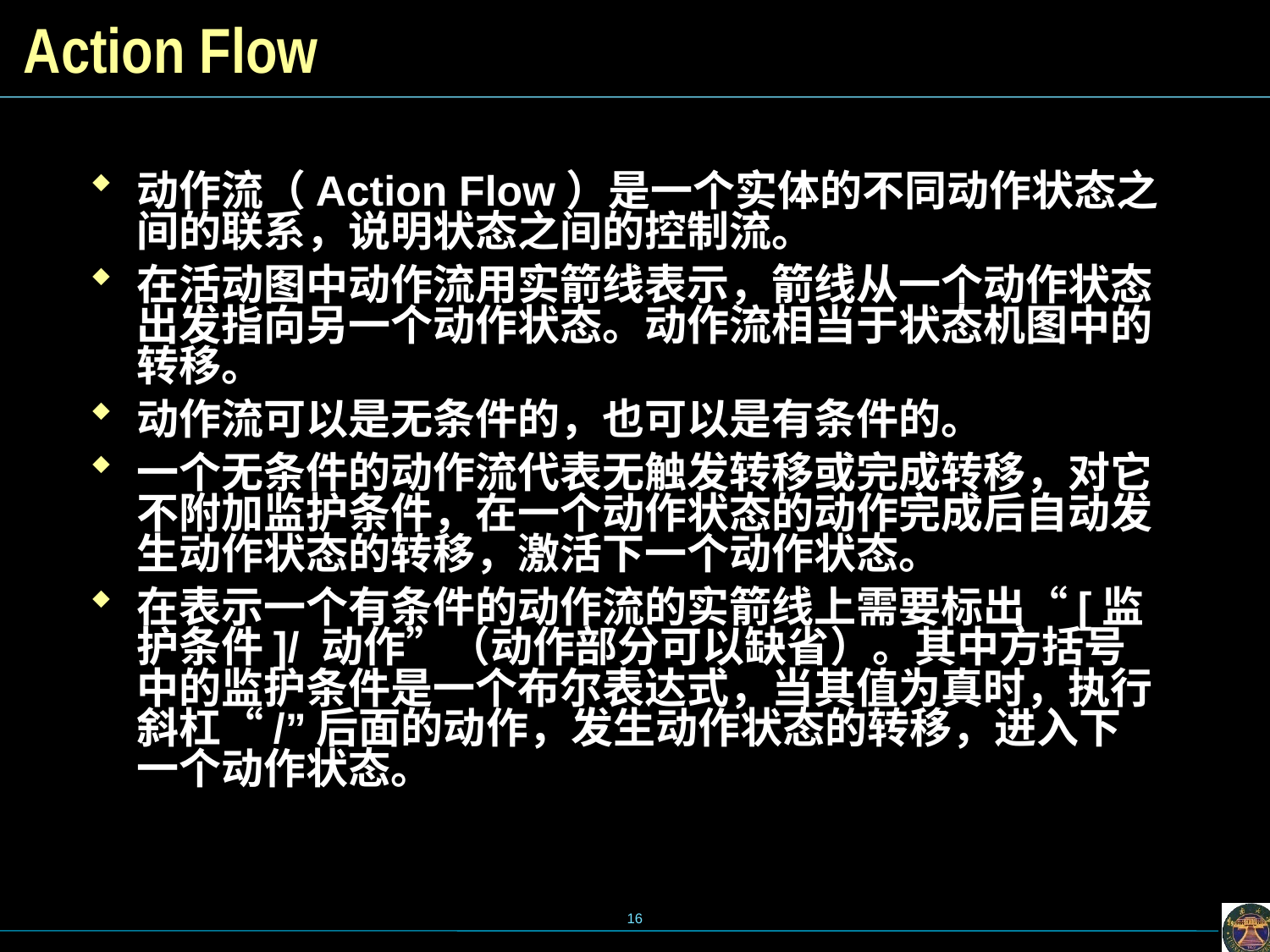

# Action Flow
动作流（Action Flow）是一个实体的不同动作状态之间的联系，说明状态之间的控制流。
在活动图中动作流用实箭线表示，箭线从一个动作状态出发指向另一个动作状态。动作流相当于状态机图中的转移。
动作流可以是无条件的，也可以是有条件的。
一个无条件的动作流代表无触发转移或完成转移，对它不附加监护条件，在一个动作状态的动作完成后自动发生动作状态的转移，激活下一个动作状态。
在表示一个有条件的动作流的实箭线上需要标出“[监护条件]/ 动作”（动作部分可以缺省）。其中方括号中的监护条件是一个布尔表达式，当其值为真时，执行斜杠“/”后面的动作，发生动作状态的转移，进入下一个动作状态。